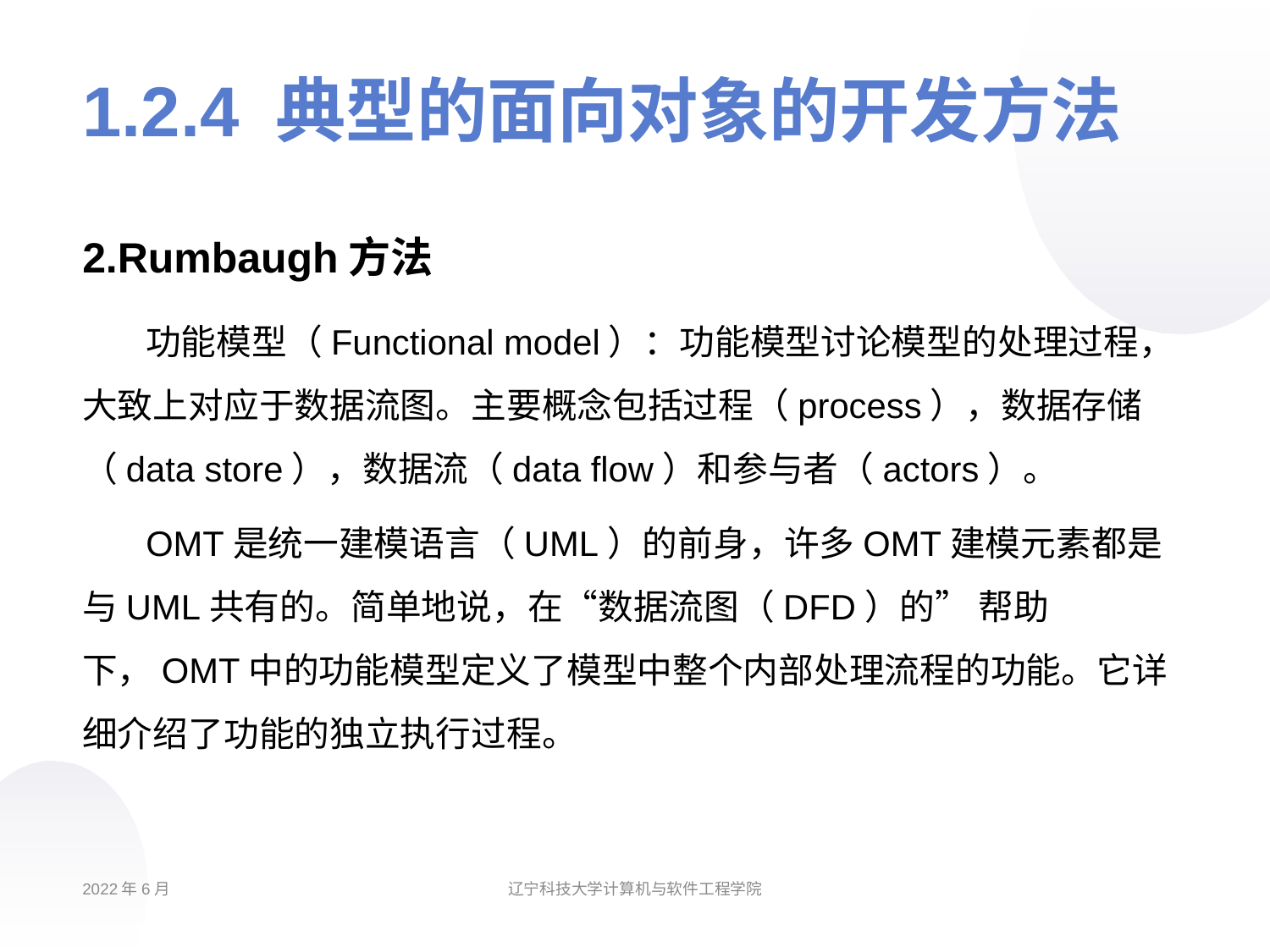

# 1.2.4 典型的面向对象的开发方法
2.Rumbaugh方法
功能模型（Functional model）：功能模型讨论模型的处理过程，大致上对应于数据流图。主要概念包括过程（process），数据存储（data store），数据流（data flow）和参与者（actors）。
OMT是统一建模语言（UML）的前身，许多OMT建模元素都是与UML共有的。简单地说，在“数据流图（DFD）的” 帮助下，OMT中的功能模型定义了模型中整个内部处理流程的功能。它详细介绍了功能的独立执行过程。

2022年6月
辽宁科技大学计算机与软件工程学院
137